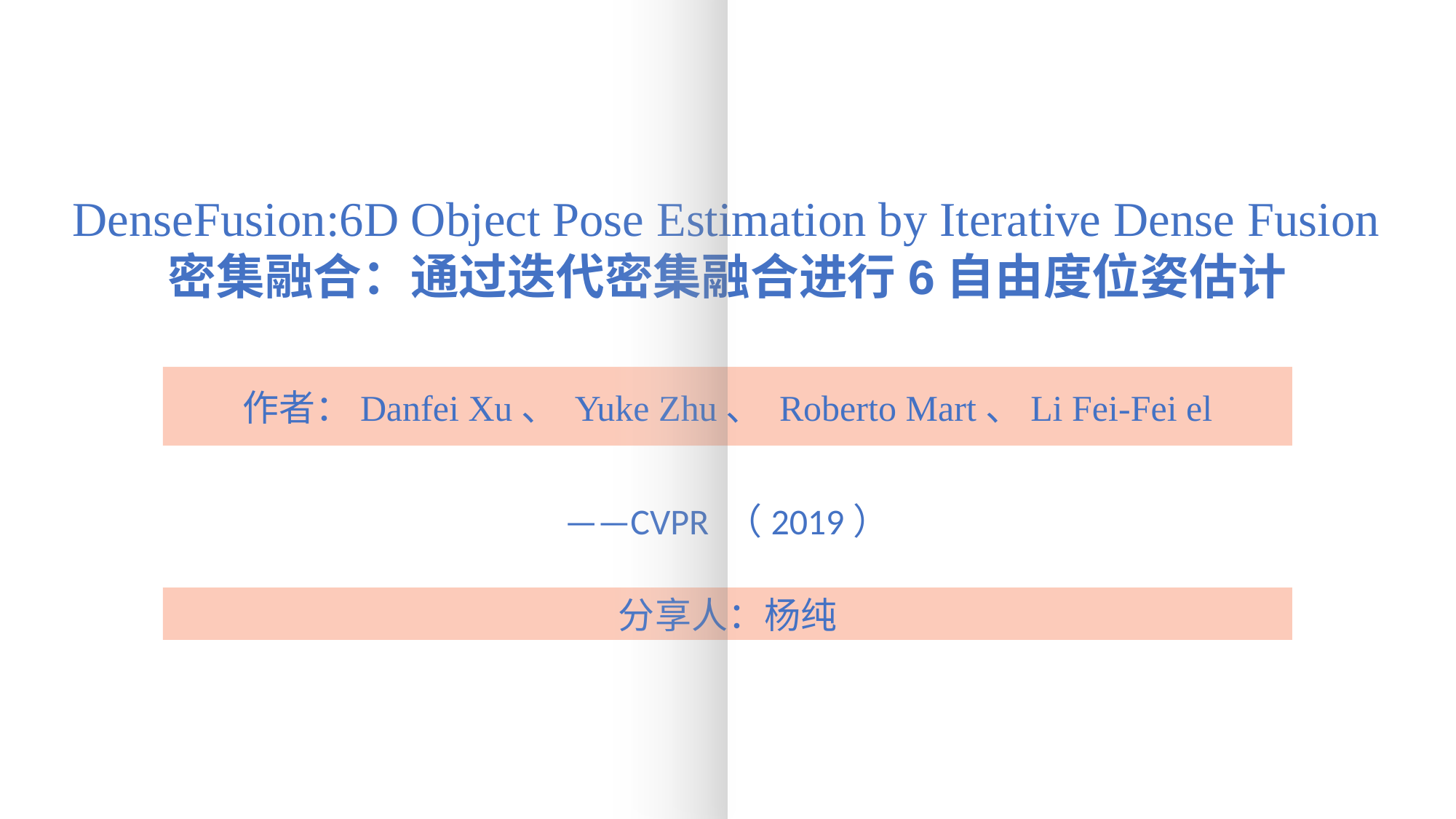

DenseFusion:6D Object Pose Estimation by Iterative Dense Fusion
密集融合：通过迭代密集融合进行6自由度位姿估计
作者：Danfei Xu、 Yuke Zhu、 Roberto Mart、Li Fei-Fei el
——CVPR （2019）
分享人：杨纯